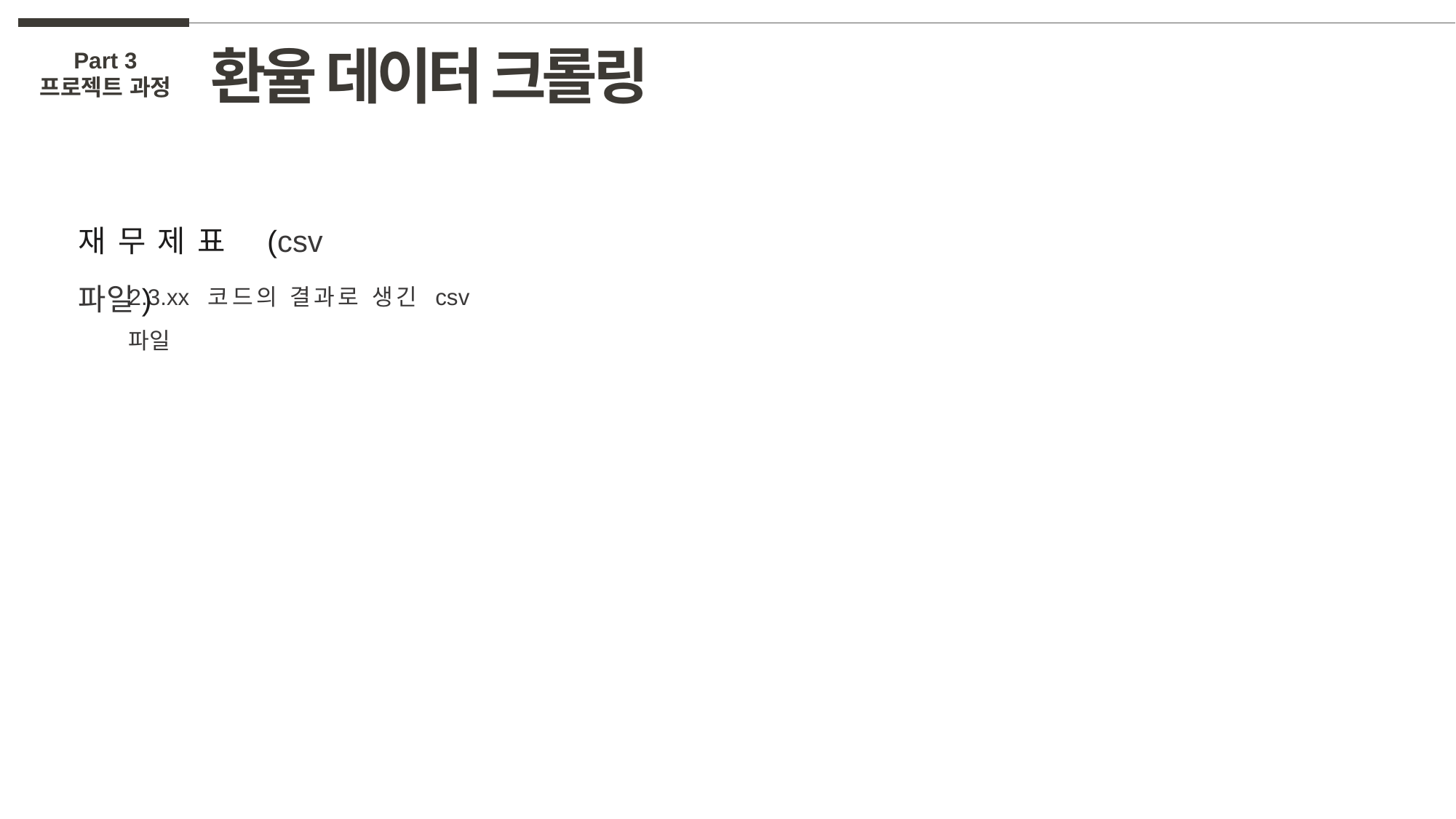

환율 데이터 크롤링
Part 3
프로젝트 과정
재무제표 (csv 파일)
2.3.xx 코드의 결과로 생긴 csv 파일